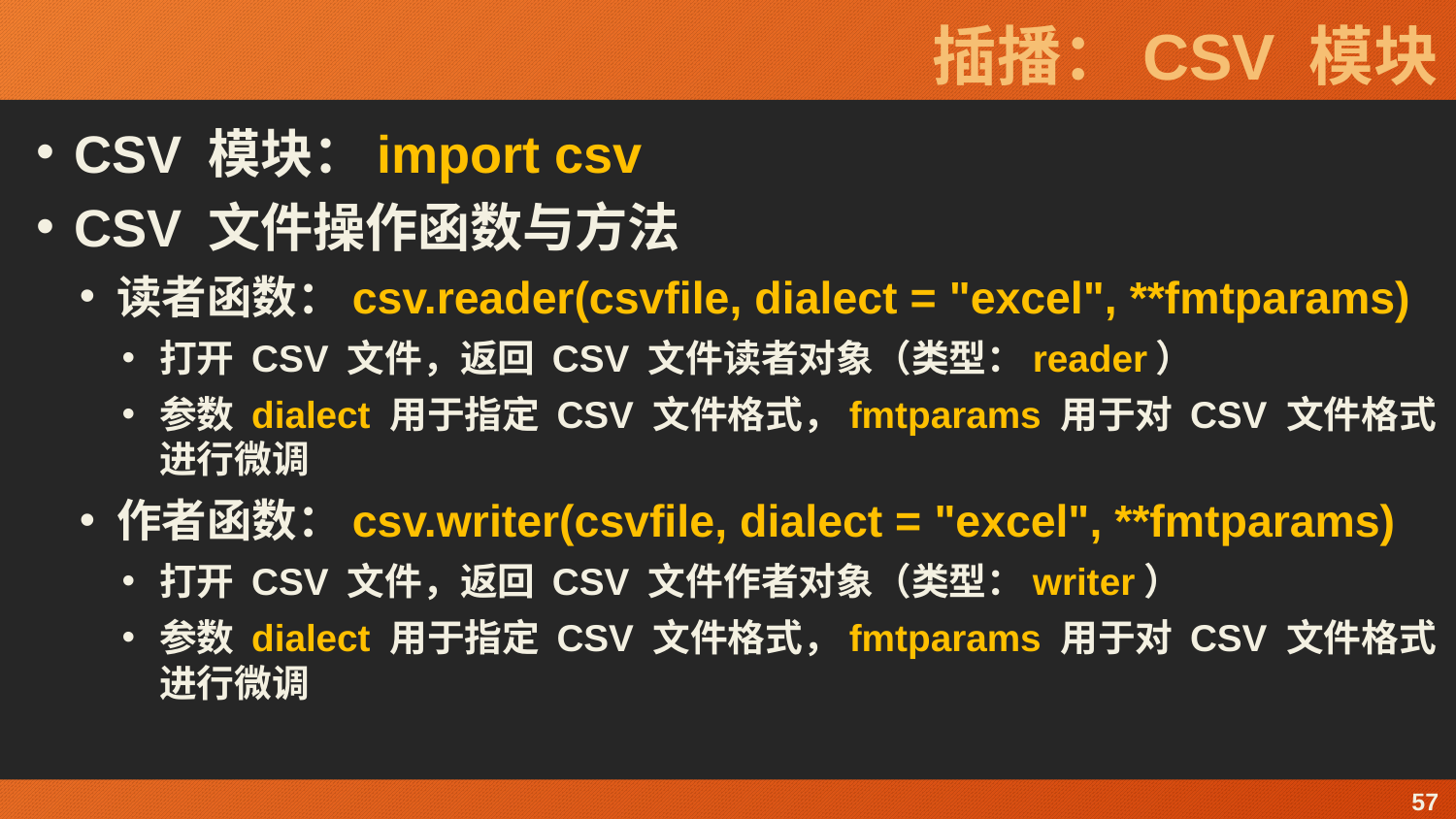

# 插播：CSV 模块
CSV 模块：import csv
CSV 文件操作函数与方法
读者函数：csv.reader(csvfile, dialect = "excel", **fmtparams)
打开 CSV 文件，返回 CSV 文件读者对象（类型：reader）
参数 dialect 用于指定 CSV 文件格式，fmtparams 用于对 CSV 文件格式进行微调
作者函数：csv.writer(csvfile, dialect = "excel", **fmtparams)
打开 CSV 文件，返回 CSV 文件作者对象（类型：writer）
参数 dialect 用于指定 CSV 文件格式，fmtparams 用于对 CSV 文件格式进行微调
57